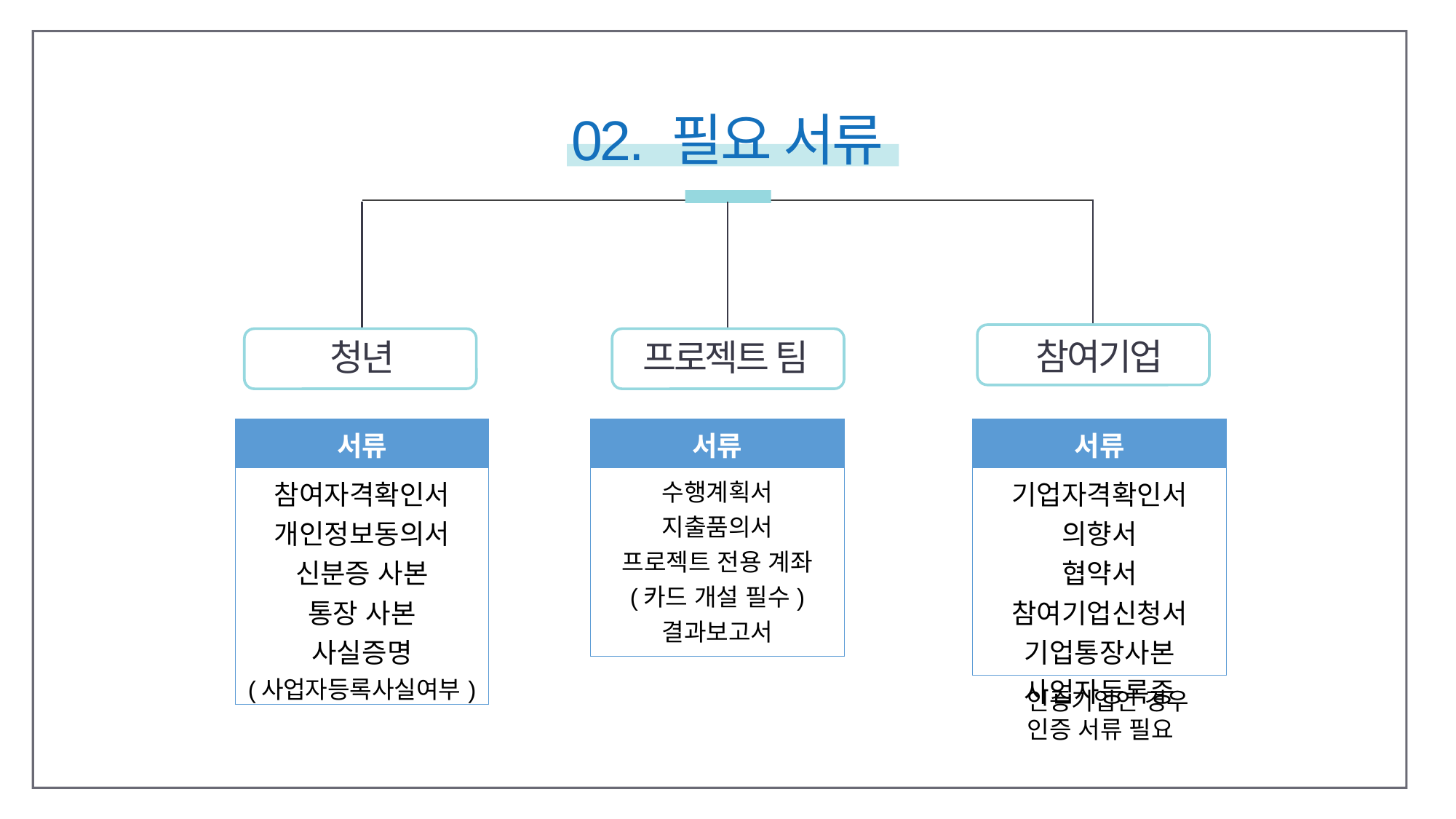

02. 필요 서류

참여기업
청년
프로젝트 팀
| 서류 |
| --- |
| 참여자격확인서 개인정보동의서 신분증 사본 통장 사본 사실증명 (사업자등록사실여부) |
| 서류 |
| --- |
| 수행계획서 지출품의서 프로젝트 전용 계좌 (카드 개설 필수) 결과보고서 |
| 서류 |
| --- |
| 기업자격확인서 의향서 협약서 참여기업신청서 기업통장사본 사업자등록증 |
인증기업인 경우
인증 서류 필요